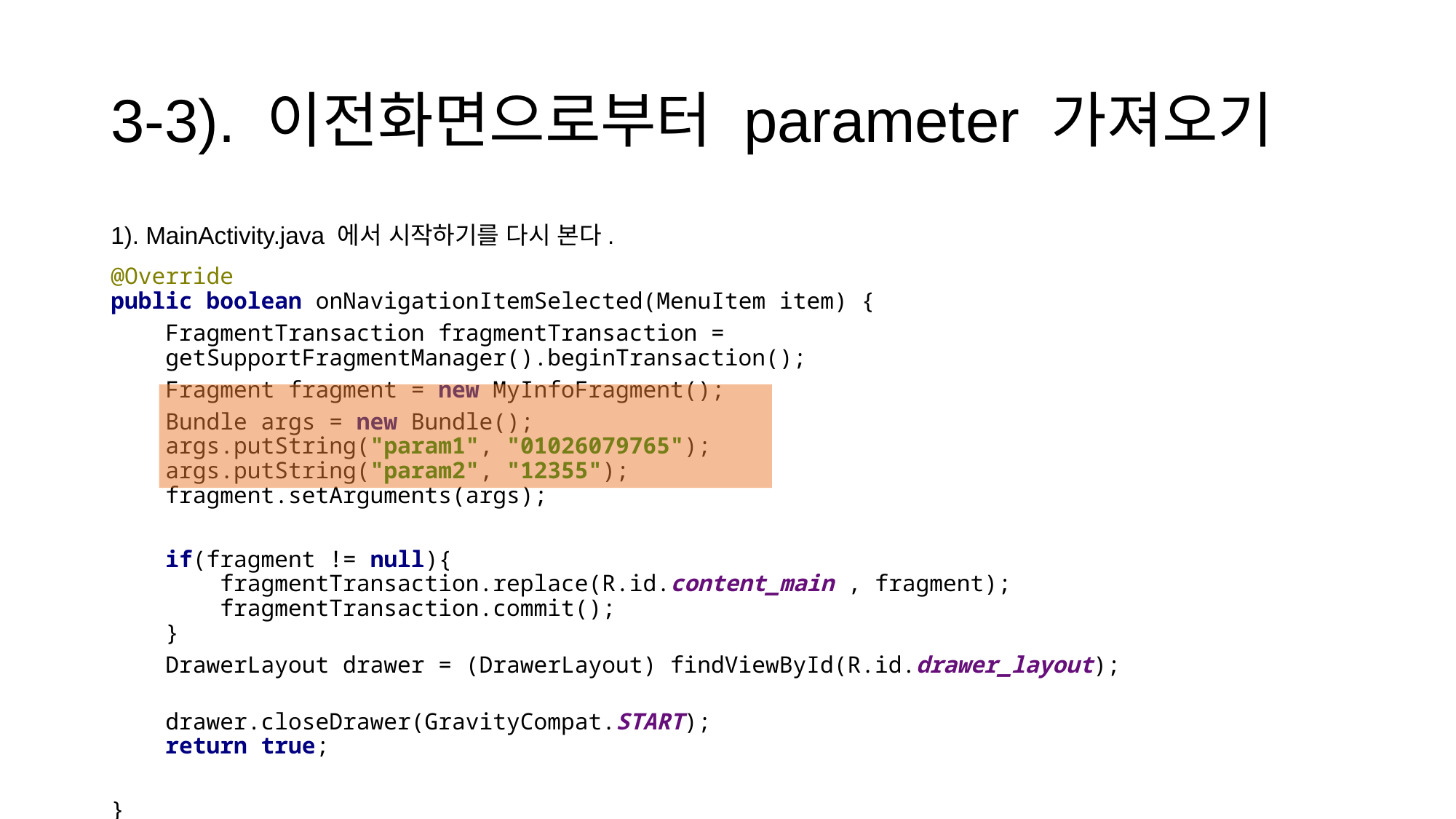

# 3-3). 이전화면으로부터 parameter 가져오기
1). MainActivity.java 에서 시작하기를 다시 본다.
@Override
public boolean onNavigationItemSelected(MenuItem item) {
FragmentTransaction fragmentTransaction = getSupportFragmentManager().beginTransaction();
Fragment fragment = new MyInfoFragment();
Bundle args = new Bundle();
args.putString("param1", "01026079765");
args.putString("param2", "12355");
fragment.setArguments(args);

if(fragment != null){
    fragmentTransaction.replace(R.id.content_main , fragment);
    fragmentTransaction.commit();
}
DrawerLayout drawer = (DrawerLayout) findViewById(R.id.drawer_layout);
drawer.closeDrawer(GravityCompat.START);
return true;
}